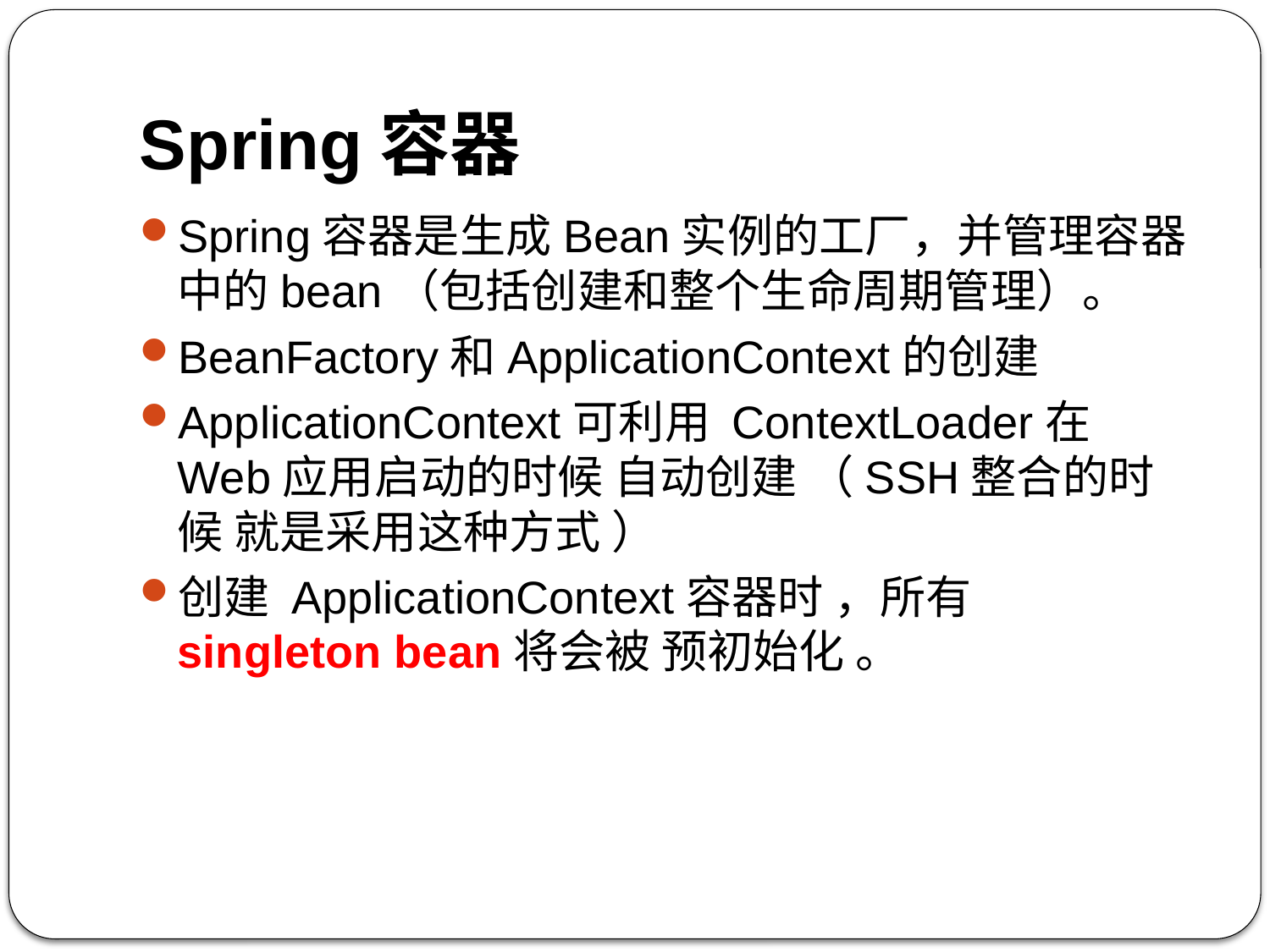

# Spring容器
Spring容器是生成Bean实例的工厂，并管理容器中的bean（包括创建和整个生命周期管理）。
BeanFactory和ApplicationContext的创建
ApplicationContext可利用 ContextLoader在 Web应用启动的时候 自动创建 （SSH整合的时候 就是采用这种方式 ）
创建 ApplicationContext容器时 ，所有 singleton bean将会被 预初始化 。